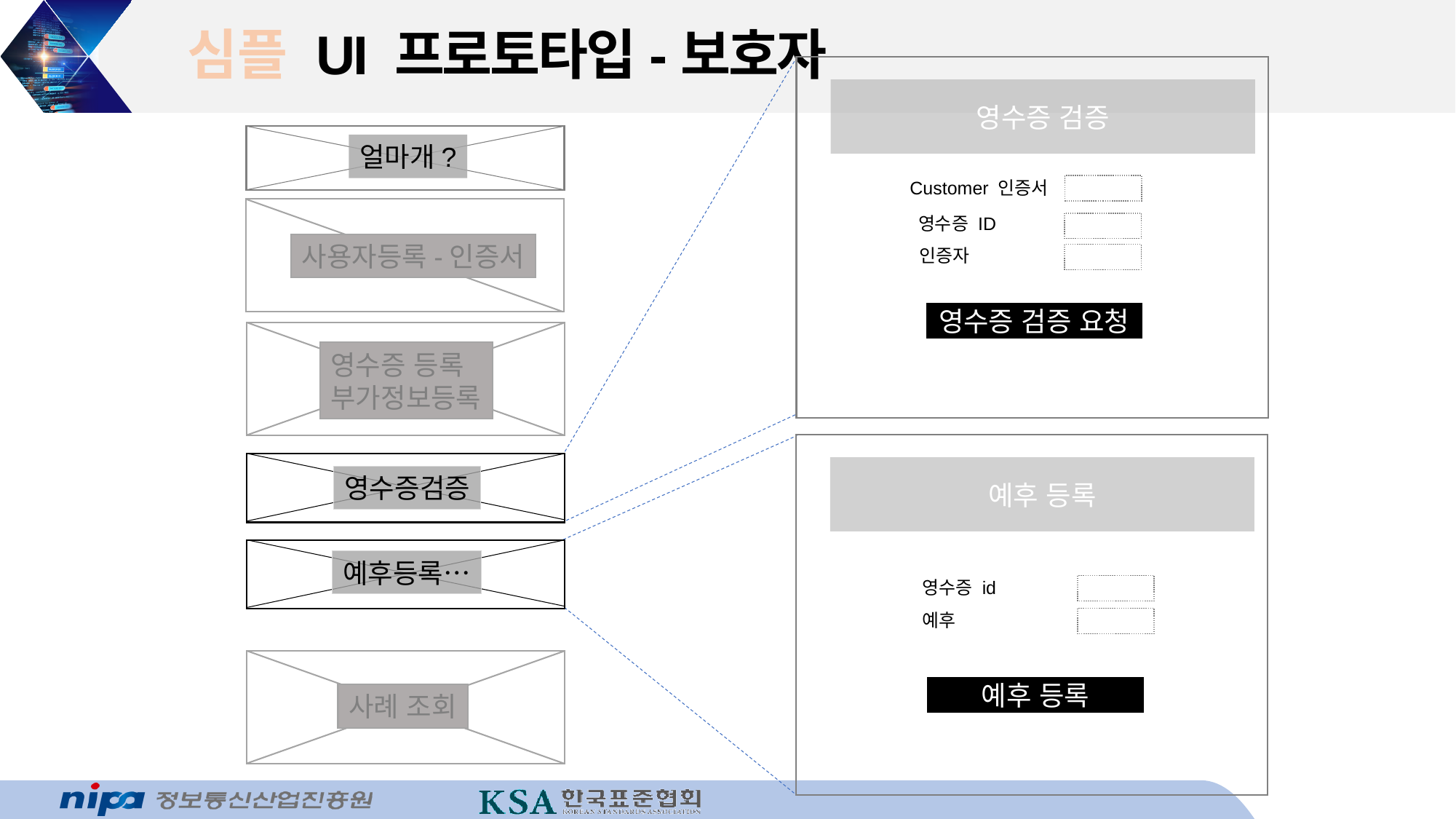

# 심플 UI 프로토타입-보호자

영수증 검증

얼마개?
Customer 인증서

영수증 ID

사용자등록-인증서
인증자

영수증 검증 요청

영수증 등록
부가정보등록

예후 등록
영수증검증

예후등록…
영수증 id

예후

예후 등록
사례 조회